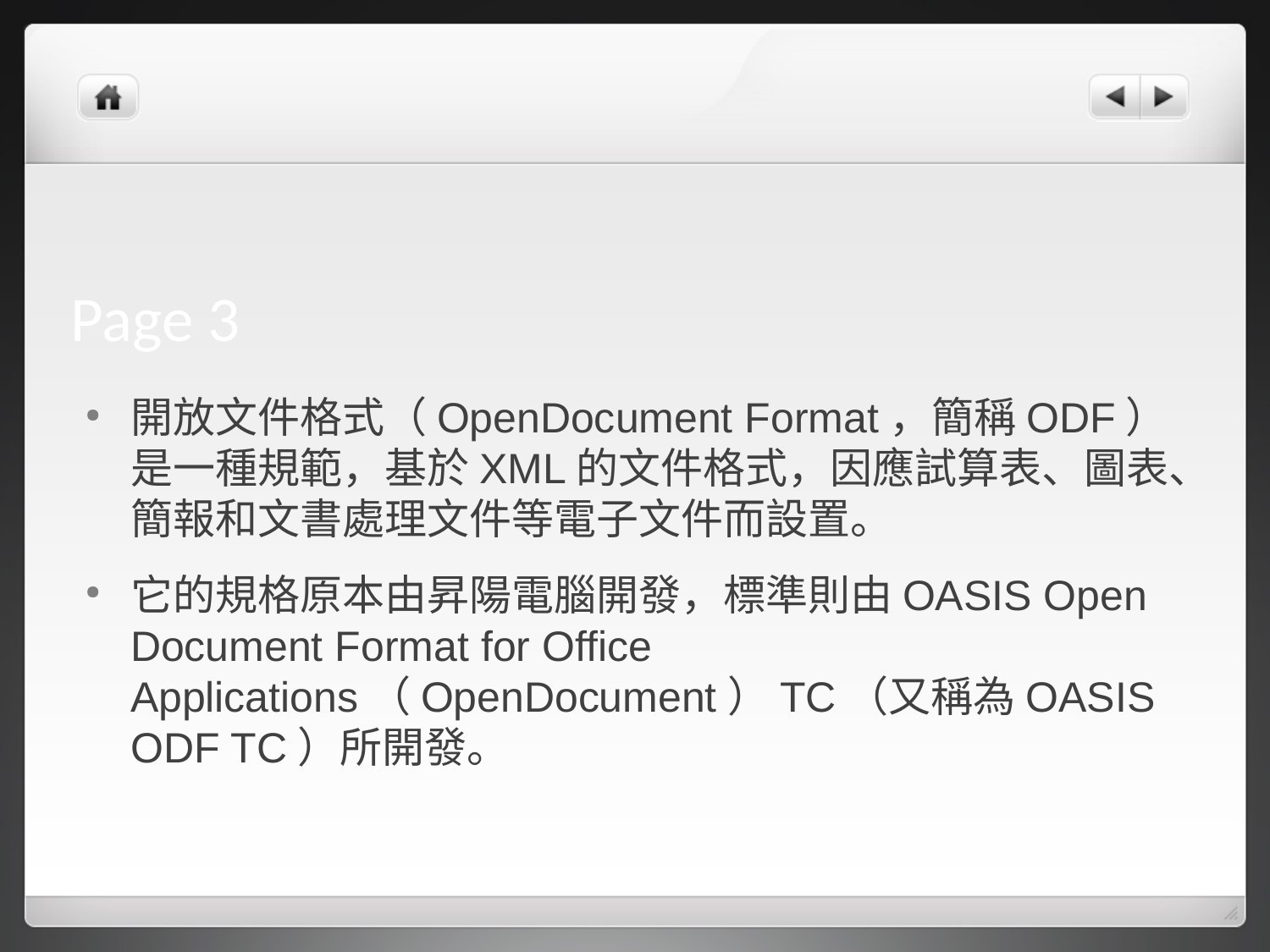

Page 3
開放文件格式（OpenDocument Format，簡稱ODF）是一種規範，基於XML的文件格式，因應試算表、圖表、簡報和文書處理文件等電子文件而設置。
它的規格原本由昇陽電腦開發，標準則由OASIS Open Document Format for Office Applications（OpenDocument）TC（又稱為OASIS ODF TC）所開發。